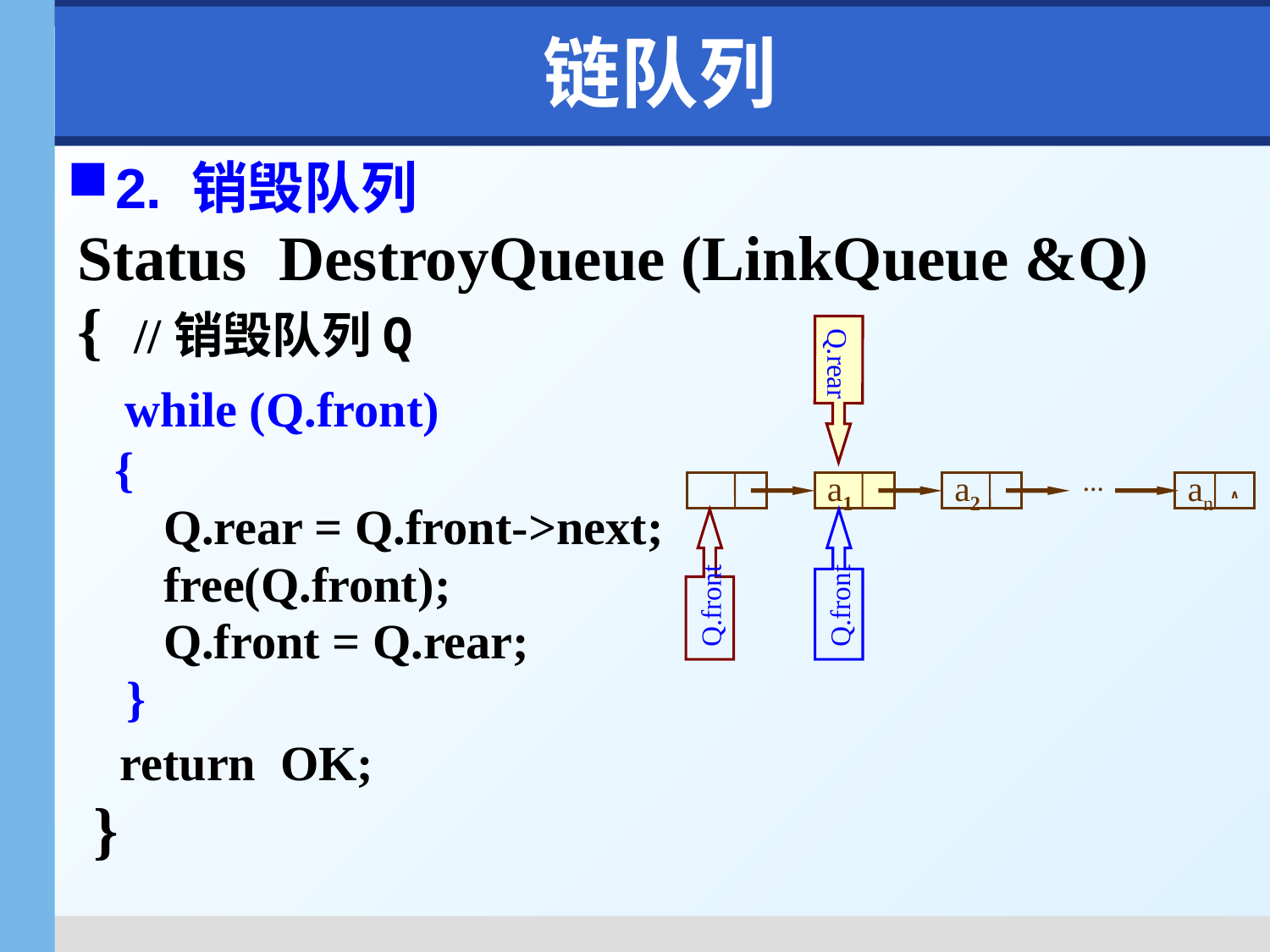

# 链队列
2. 销毁队列

Status  DestroyQueue (LinkQueue &Q)
{  //销毁队列Q
   while (Q.front)
   {
       Q.rear = Q.front->next;
       free(Q.front);
       Q.front = Q.rear;
    }
   return  OK;
 }
Q.rear
…
∧

a1

a2

an

Q.front
Q.front